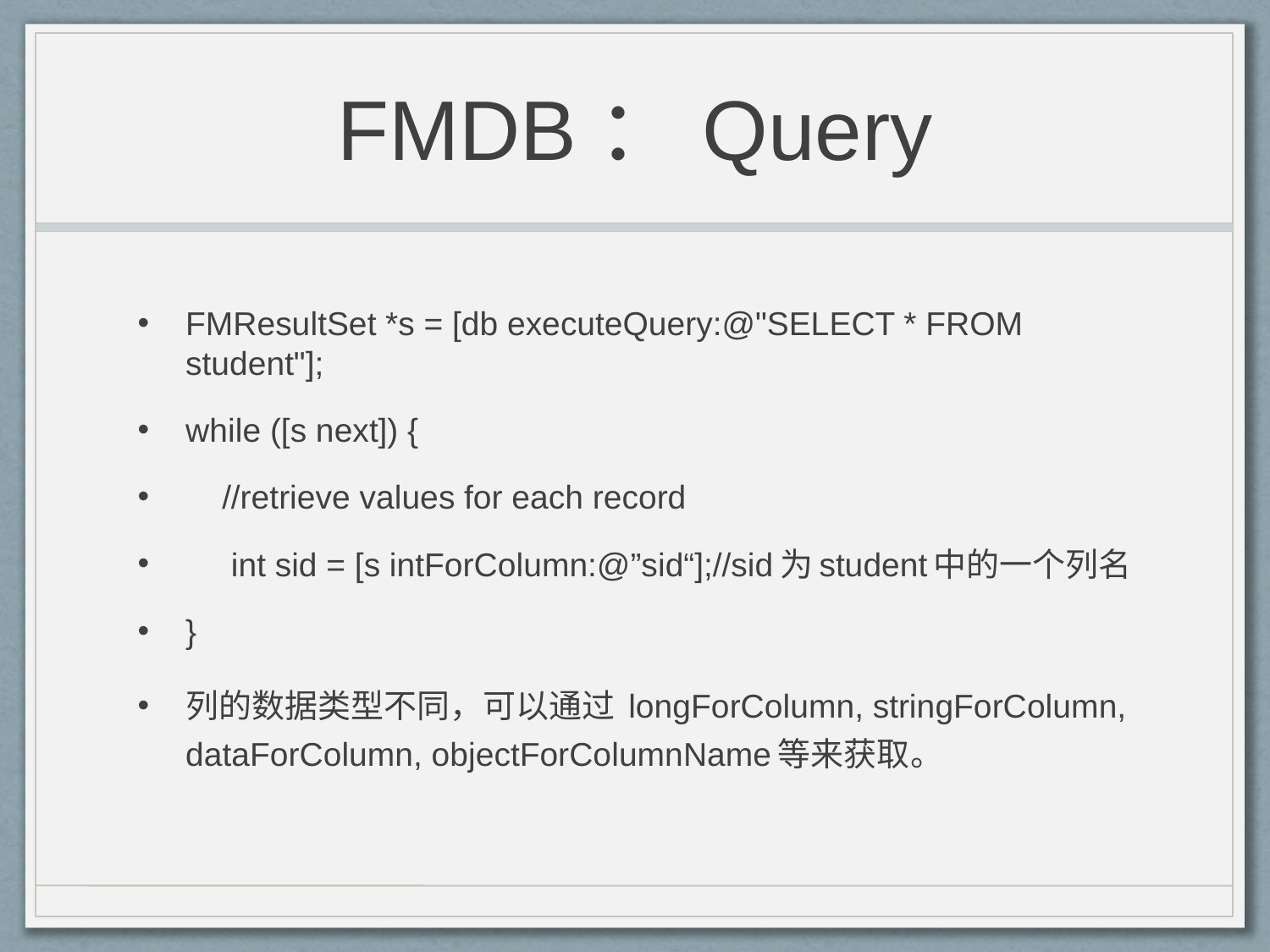

# FMDB：Query
FMResultSet *s = [db executeQuery:@"SELECT * FROM student"];
while ([s next]) {
    //retrieve values for each record
     int sid = [s intForColumn:@”sid“];//sid为student中的一个列名
}
列的数据类型不同，可以通过 longForColumn, stringForColumn, dataForColumn, objectForColumnName等来获取。